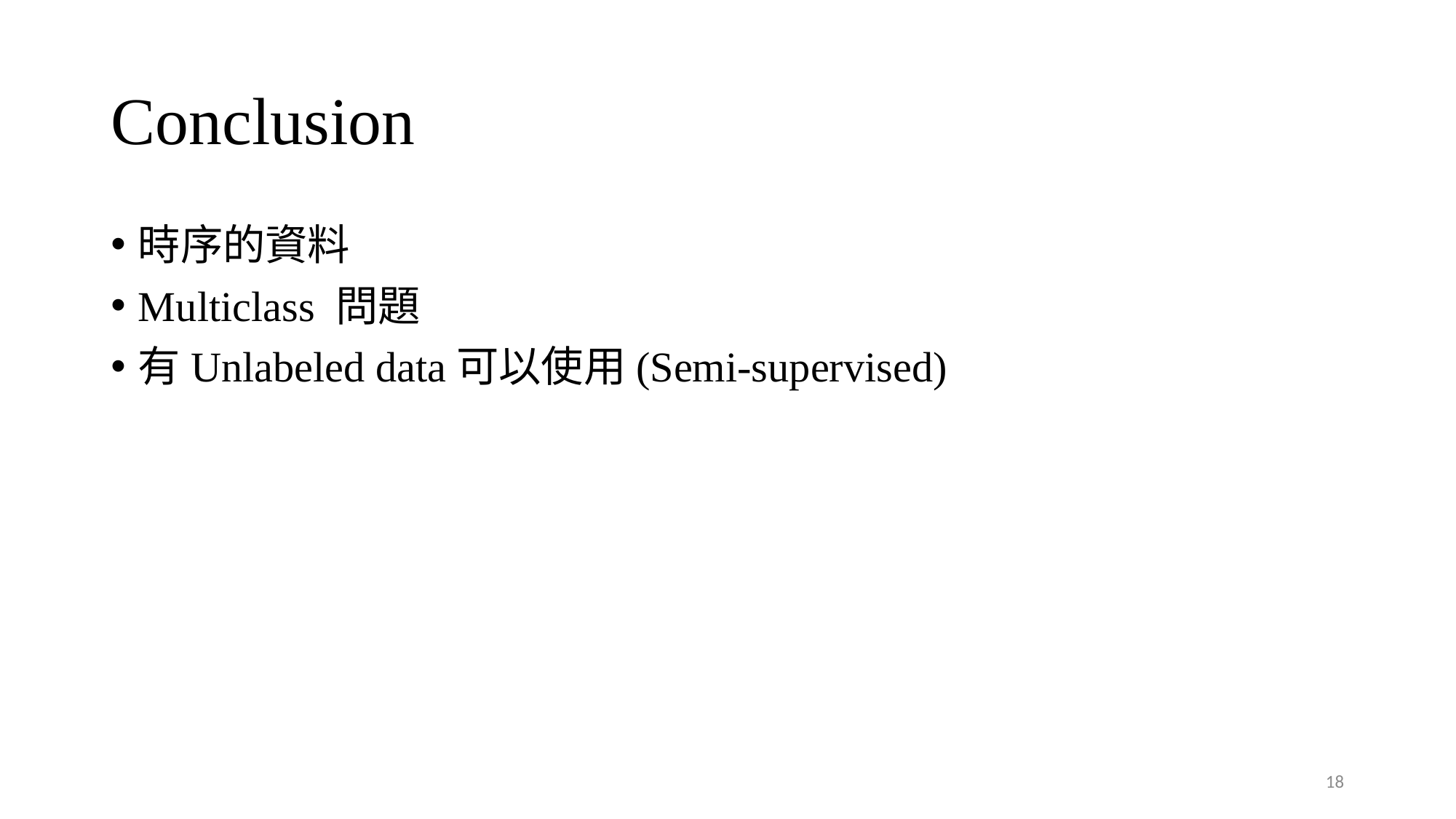

# Conclusion
時序的資料
Multiclass 問題
有Unlabeled data可以使用(Semi-supervised)
18